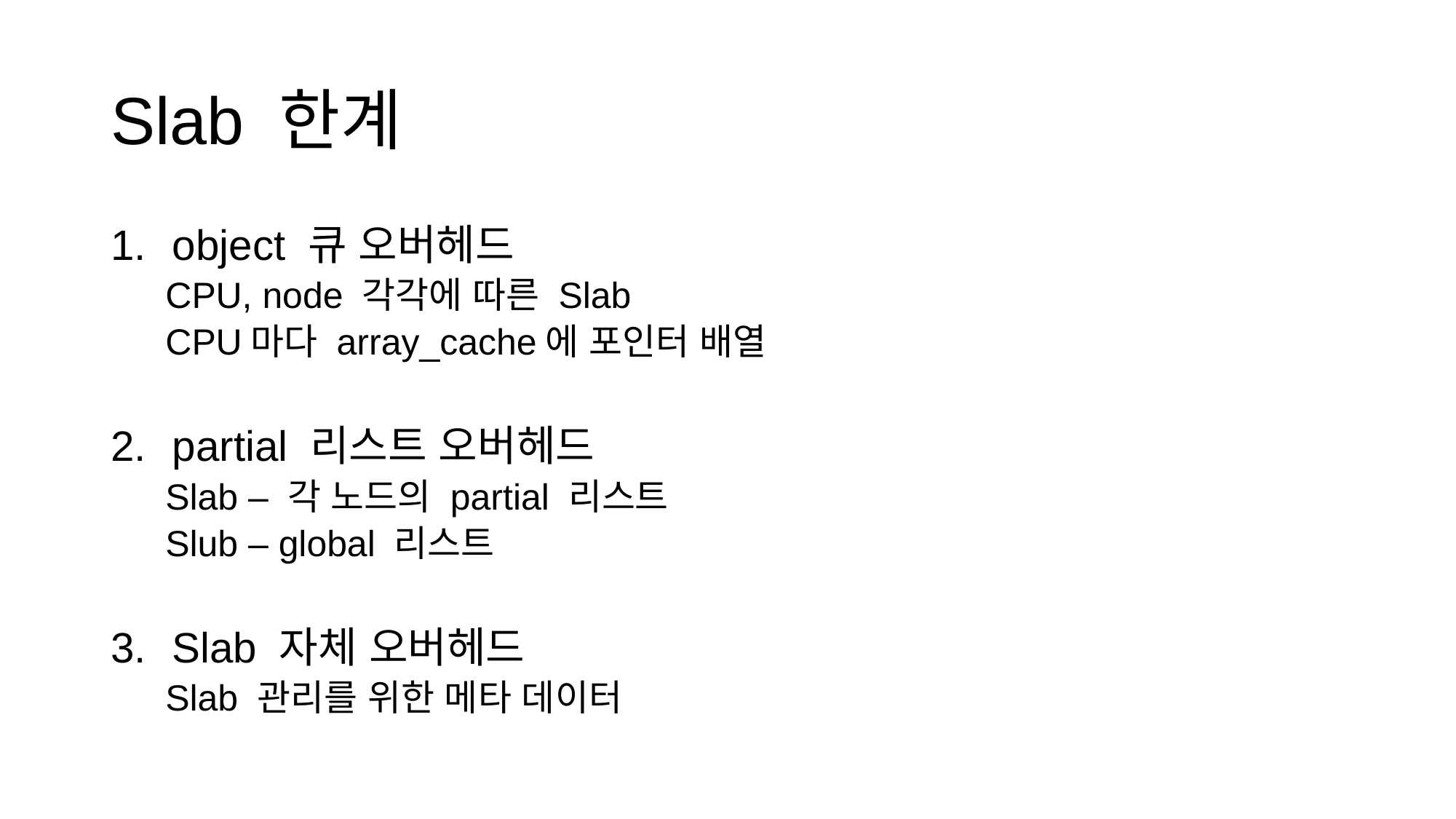

# Slab 한계
object 큐 오버헤드
CPU, node 각각에 따른 Slab
CPU마다 array_cache에 포인터 배열

partial 리스트 오버헤드
Slab – 각 노드의 partial 리스트
Slub – global 리스트

Slab 자체 오버헤드
Slab 관리를 위한 메타 데이터